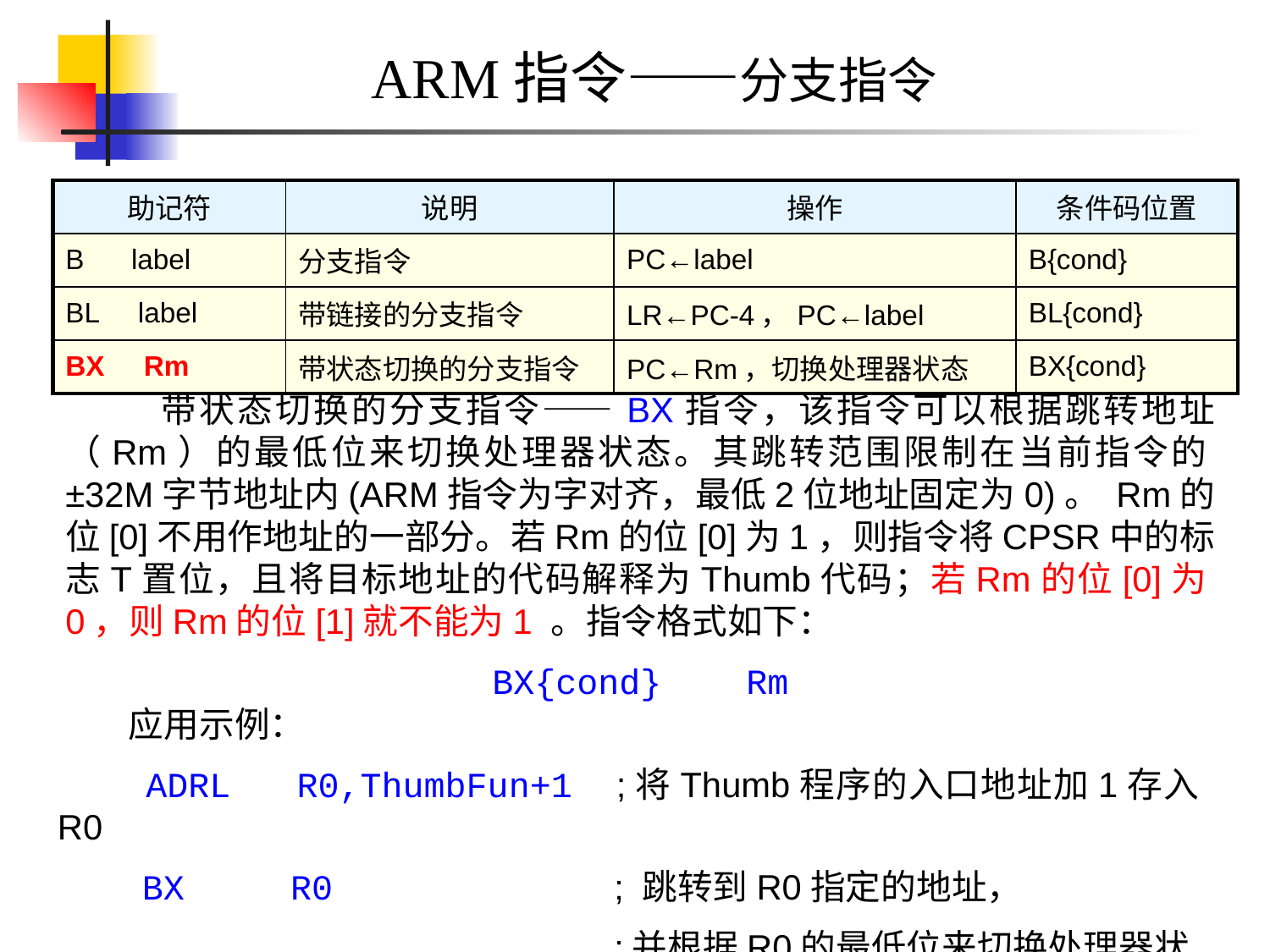

ARM指令——分支指令
| 助记符 | 说明 | 操作 | 条件码位置 |
| --- | --- | --- | --- |
| B label | 分支指令 | PC←label | B{cond} |
| BL label | 带链接的分支指令 | LR←PC-4，PC←label | BL{cond} |
| BX Rm | 带状态切换的分支指令 | PC←Rm，切换处理器状态 | BX{cond} |
        带状态切换的分支指令——BX指令，该指令可以根据跳转地址（Rm）的最低位来切换处理器状态。其跳转范围限制在当前指令的±32M字节地址内(ARM指令为字对齐，最低2位地址固定为0)。 Rm的位[0]不用作地址的一部分。若Rm的位[0]为1，则指令将CPSR中的标志T置位，且将目标地址的代码解释为Thumb代码；若Rm的位[0]为0，则Rm的位[1]就不能为1 。指令格式如下：
BX{cond}    Rm
        应用示例：
    ADRL   R0,ThumbFun+1  ;将Thumb程序的入口地址加1存入R0
    BX     R0		     ; 跳转到R0指定的地址，
				     ;并根据R0的最低位来切换处理器状态